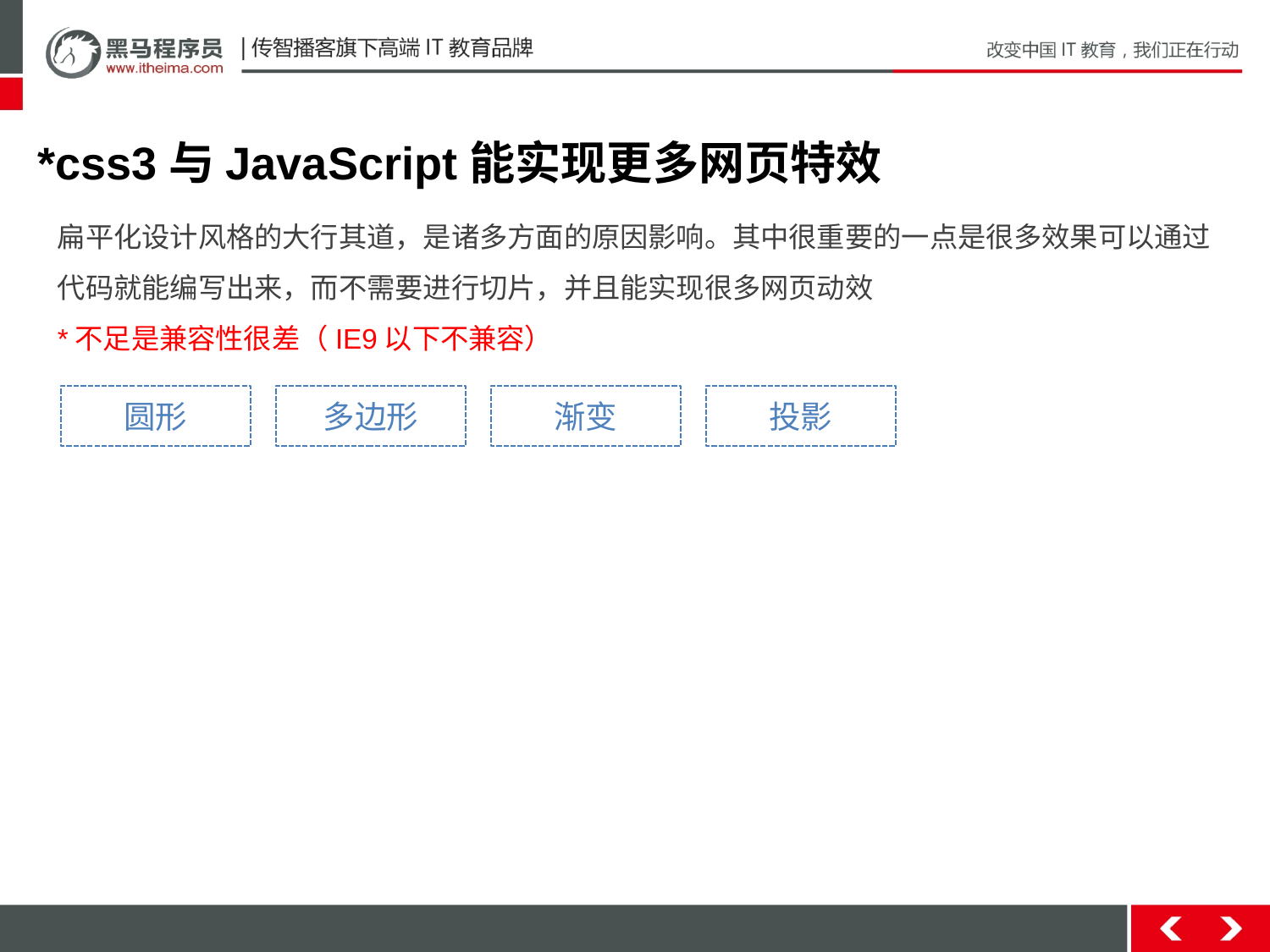

*css3与JavaScript能实现更多网页特效
扁平化设计风格的大行其道，是诸多方面的原因影响。其中很重要的一点是很多效果可以通过代码就能编写出来，而不需要进行切片，并且能实现很多网页动效
*不足是兼容性很差（IE9以下不兼容）
圆形
多边形
渐变
投影